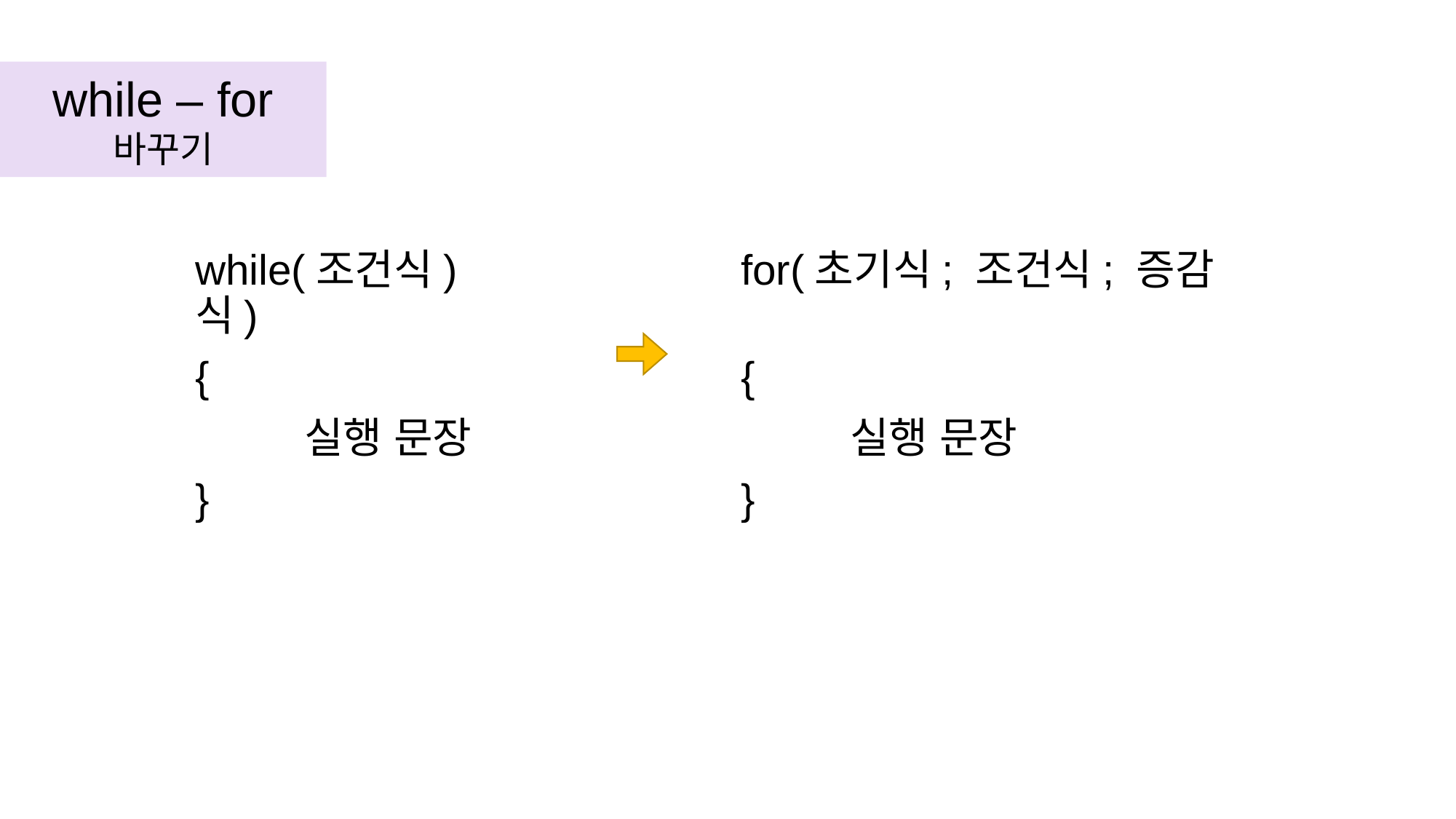

while – for
바꾸기

while(조건식)			for(초기식; 조건식; 증감식)
{					{
	실행 문장				실행 문장
}					}